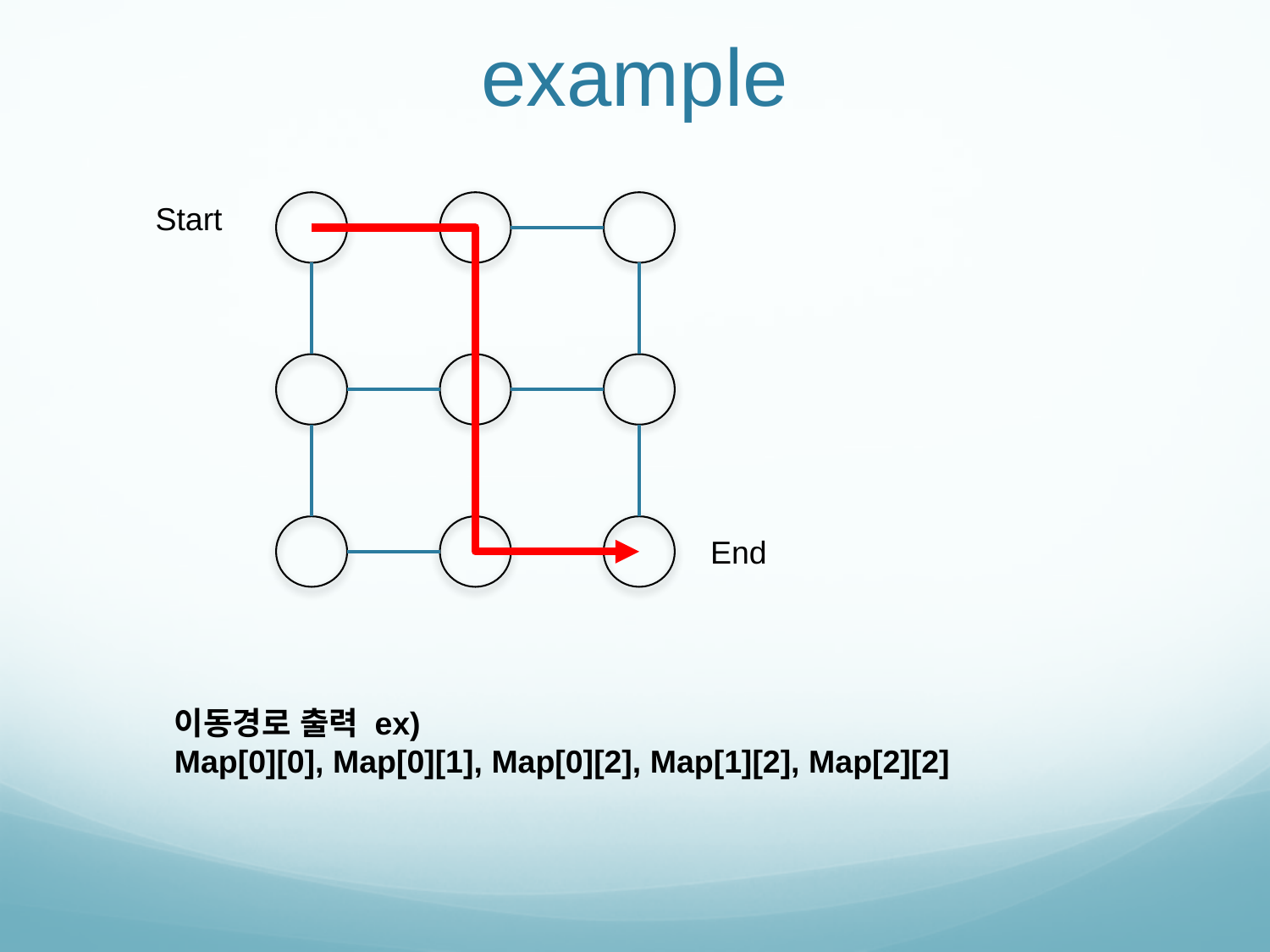

# example
Start

End
이동경로 출력 ex)
Map[0][0], Map[0][1], Map[0][2], Map[1][2], Map[2][2]